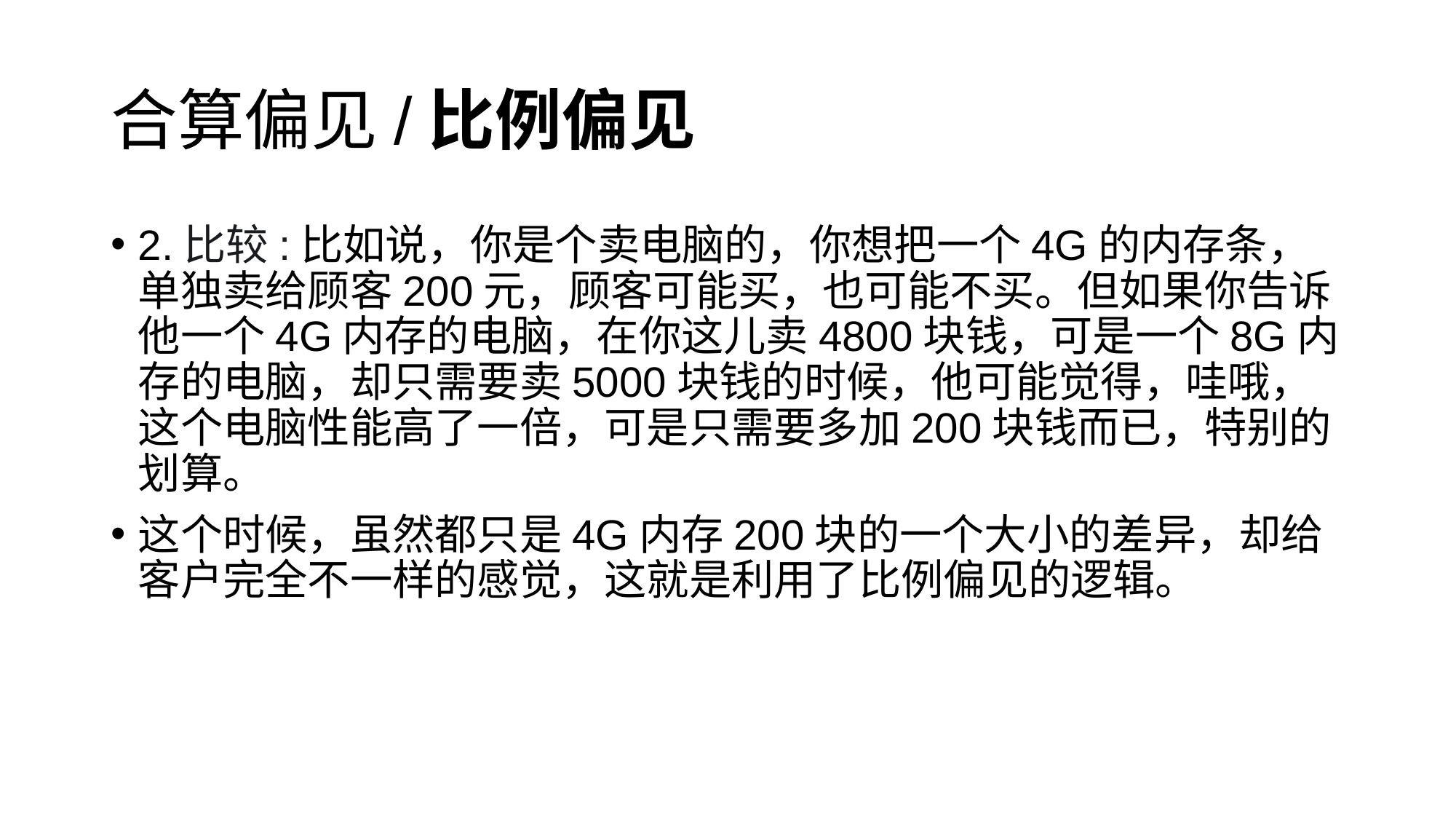

# 合算偏见/比例偏见
2.比较:比如说，你是个卖电脑的，你想把一个4G的内存条，单独卖给顾客200元，顾客可能买，也可能不买。但如果你告诉他一个4G内存的电脑，在你这儿卖4800块钱，可是一个8G内存的电脑，却只需要卖5000块钱的时候，他可能觉得，哇哦，这个电脑性能高了一倍，可是只需要多加200块钱而已，特别的划算。
这个时候，虽然都只是4G内存200块的一个大小的差异，却给客户完全不一样的感觉，这就是利用了比例偏见的逻辑。